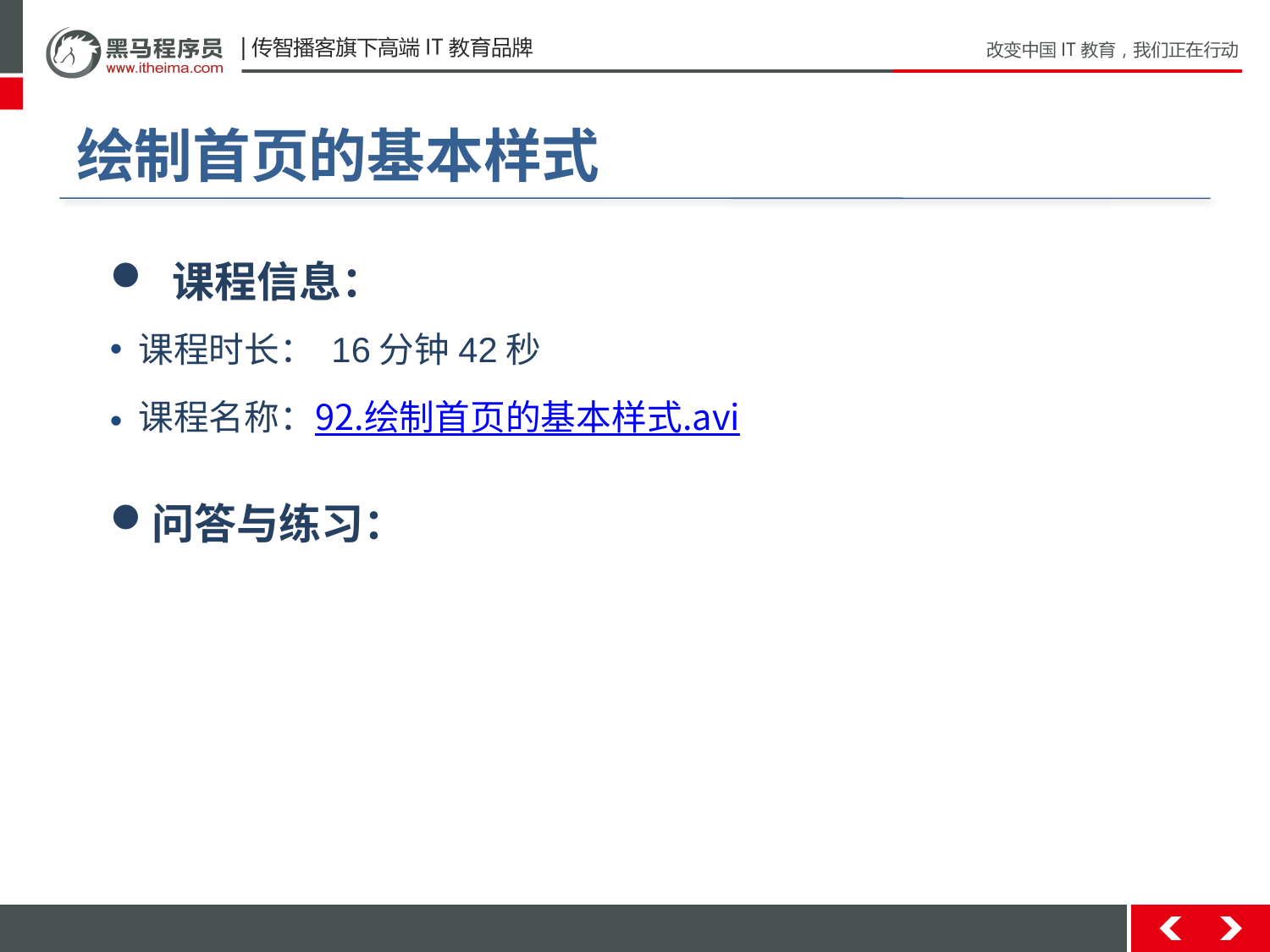

# 绘制首页的基本样式
 课程信息：
 课程时长： 16分钟42秒
 课程名称：92.绘制首页的基本样式.avi
问答与练习：